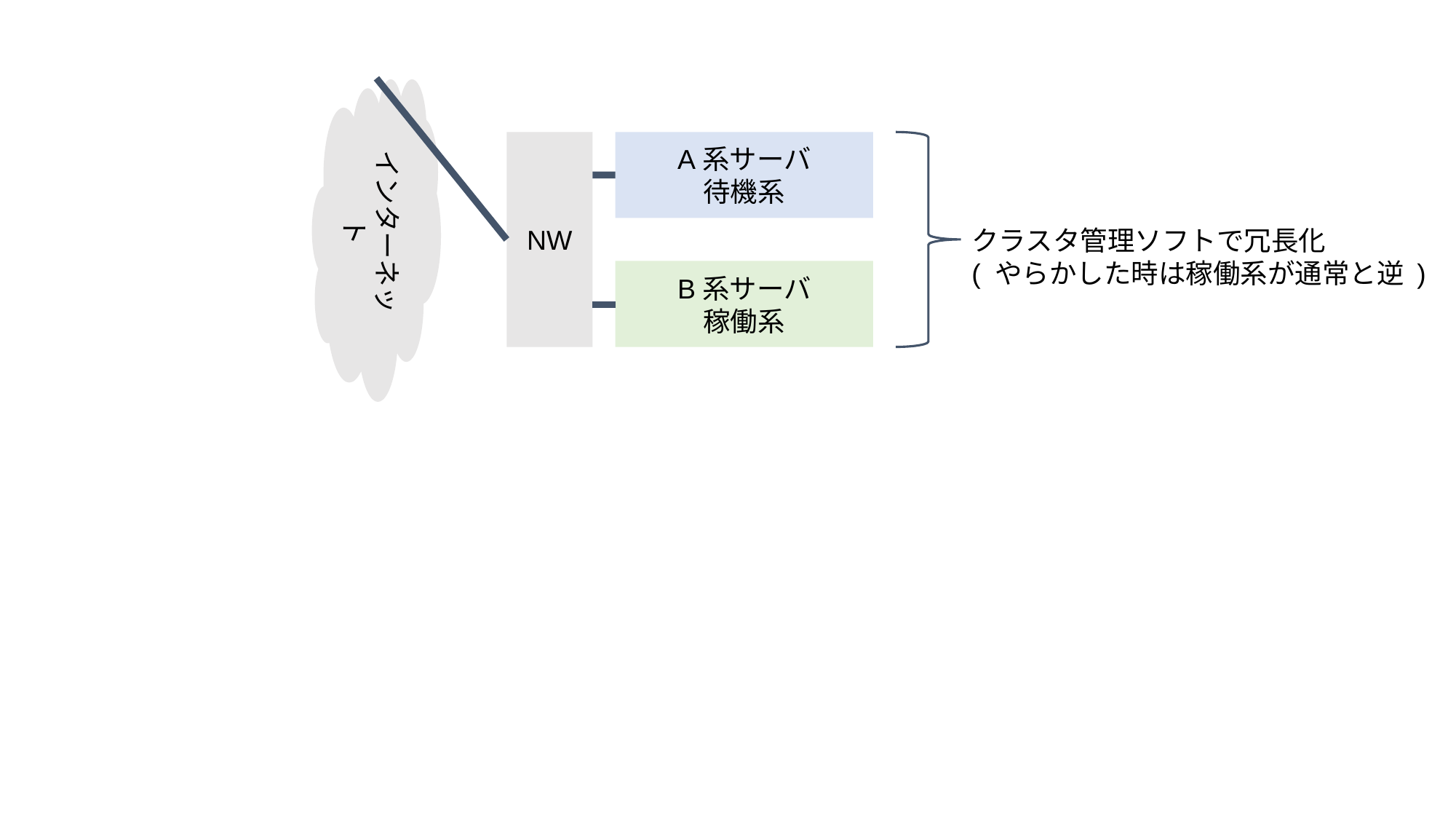

インターネット
NW
A系サーバ
待機系

クラスタ管理ソフトで冗長化
( やらかした時は稼働系が通常と逆 )
B系サーバ
稼働系